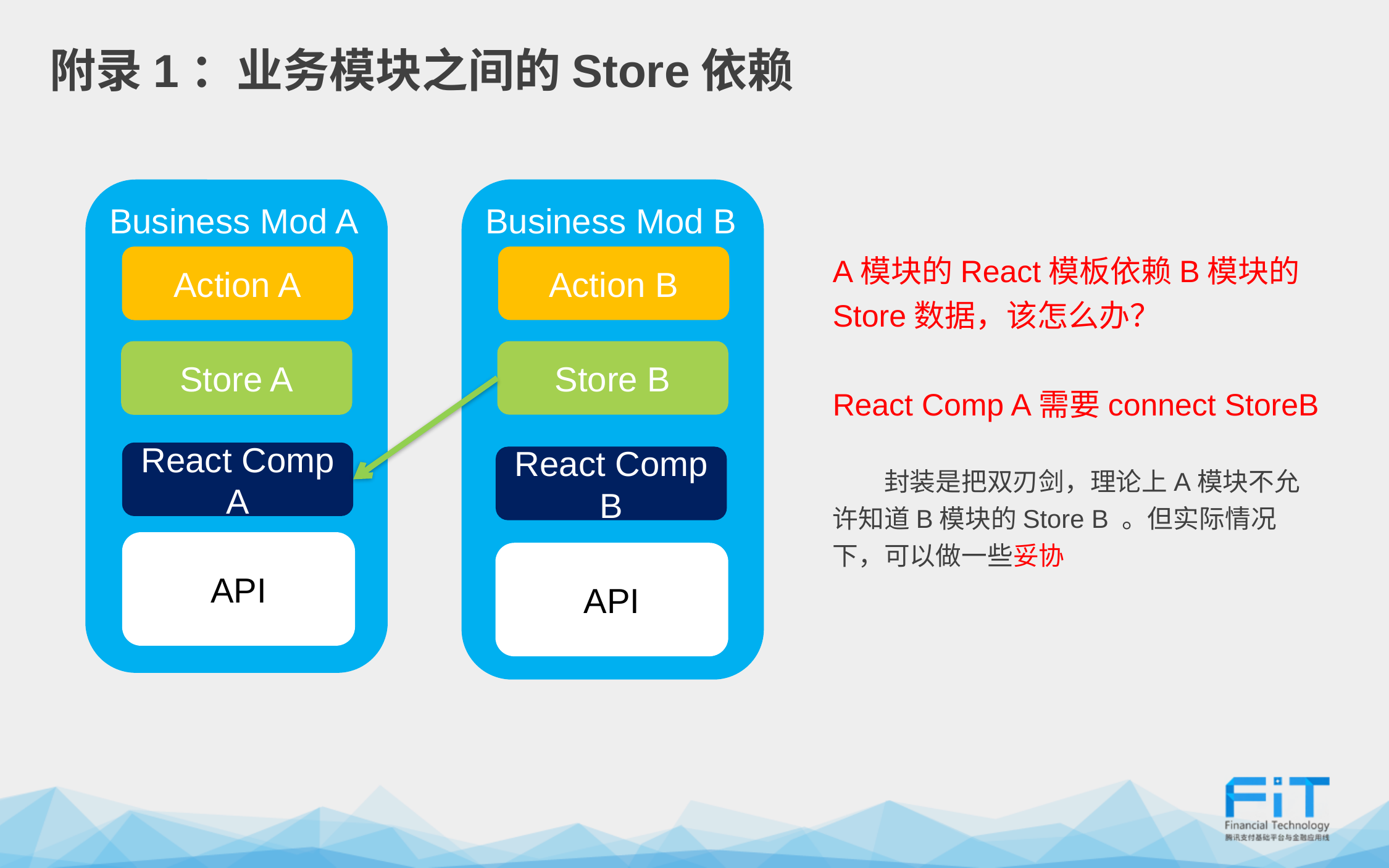

附录1：业务模块之间的Store依赖
Business Mod B
Business Mod A
A模块的React模板依赖B模块的Store数据，该怎么办？

React Comp A需要connect StoreB

　　封装是把双刃剑，理论上A模块不允许知道B模块的Store B 。但实际情况下，可以做一些妥协
Action B
Action A
Store B
Store A
React Comp A
React Comp B
API
API